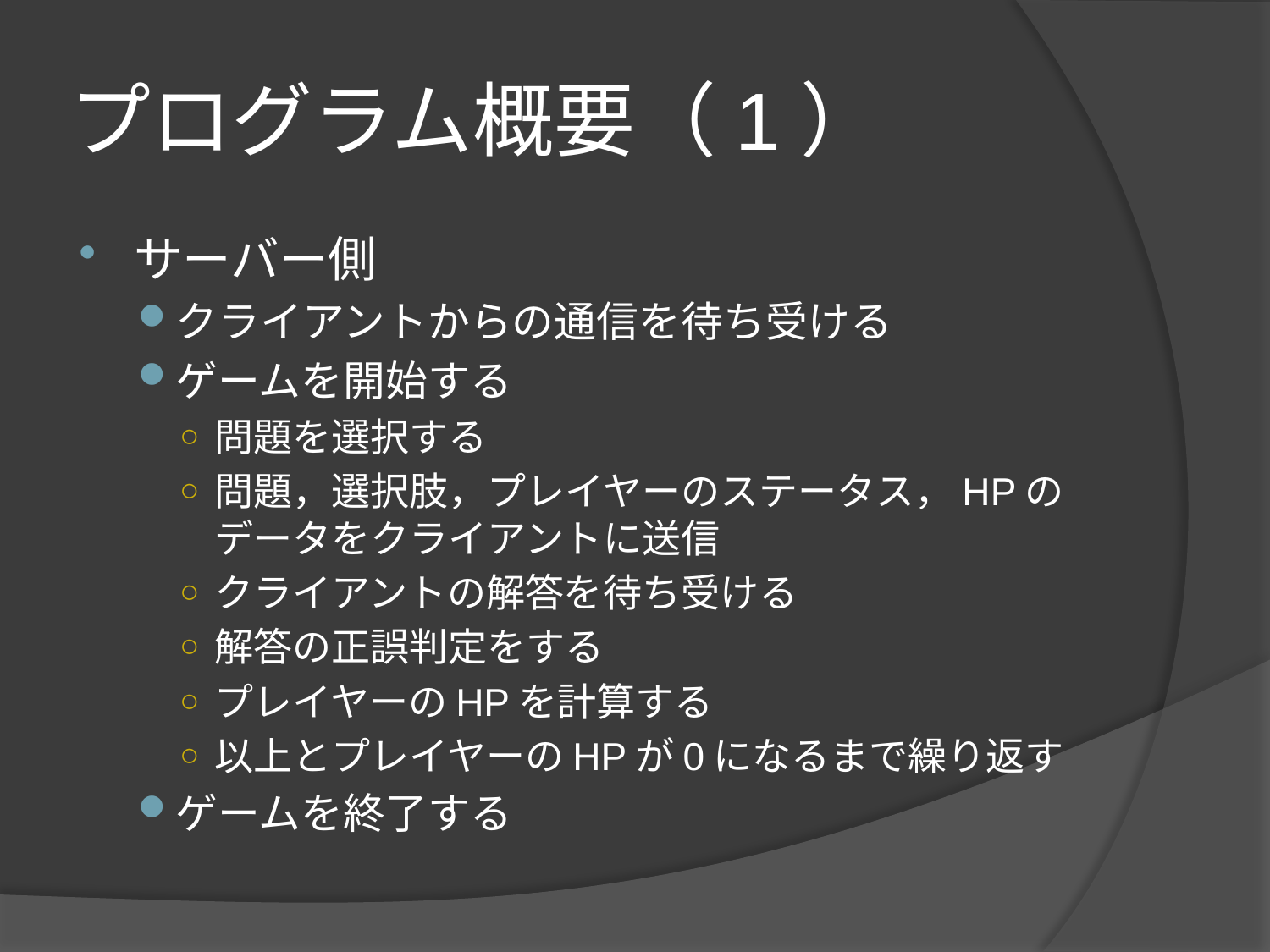

# プログラム概要（1）
サーバー側
クライアントからの通信を待ち受ける
ゲームを開始する
問題を選択する
問題，選択肢，プレイヤーのステータス，HPのデータをクライアントに送信
クライアントの解答を待ち受ける
解答の正誤判定をする
プレイヤーのHPを計算する
以上とプレイヤーのHPが0になるまで繰り返す
ゲームを終了する